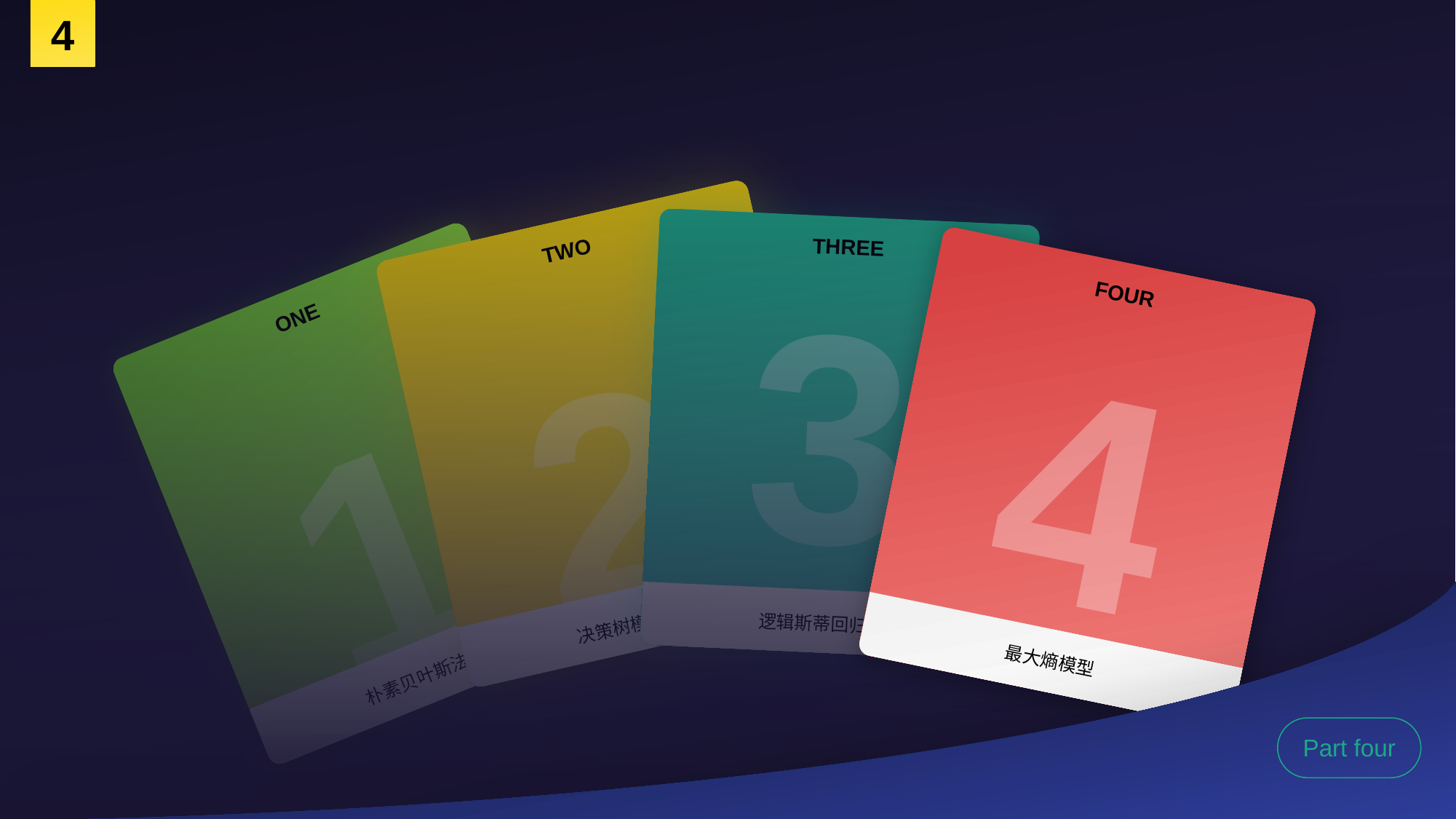

4

TWO
2

决策树模型

THREE
3

逻辑斯蒂回归模型

ONE
1

朴素贝叶斯法

FOUR
4

最大熵模型

Part four